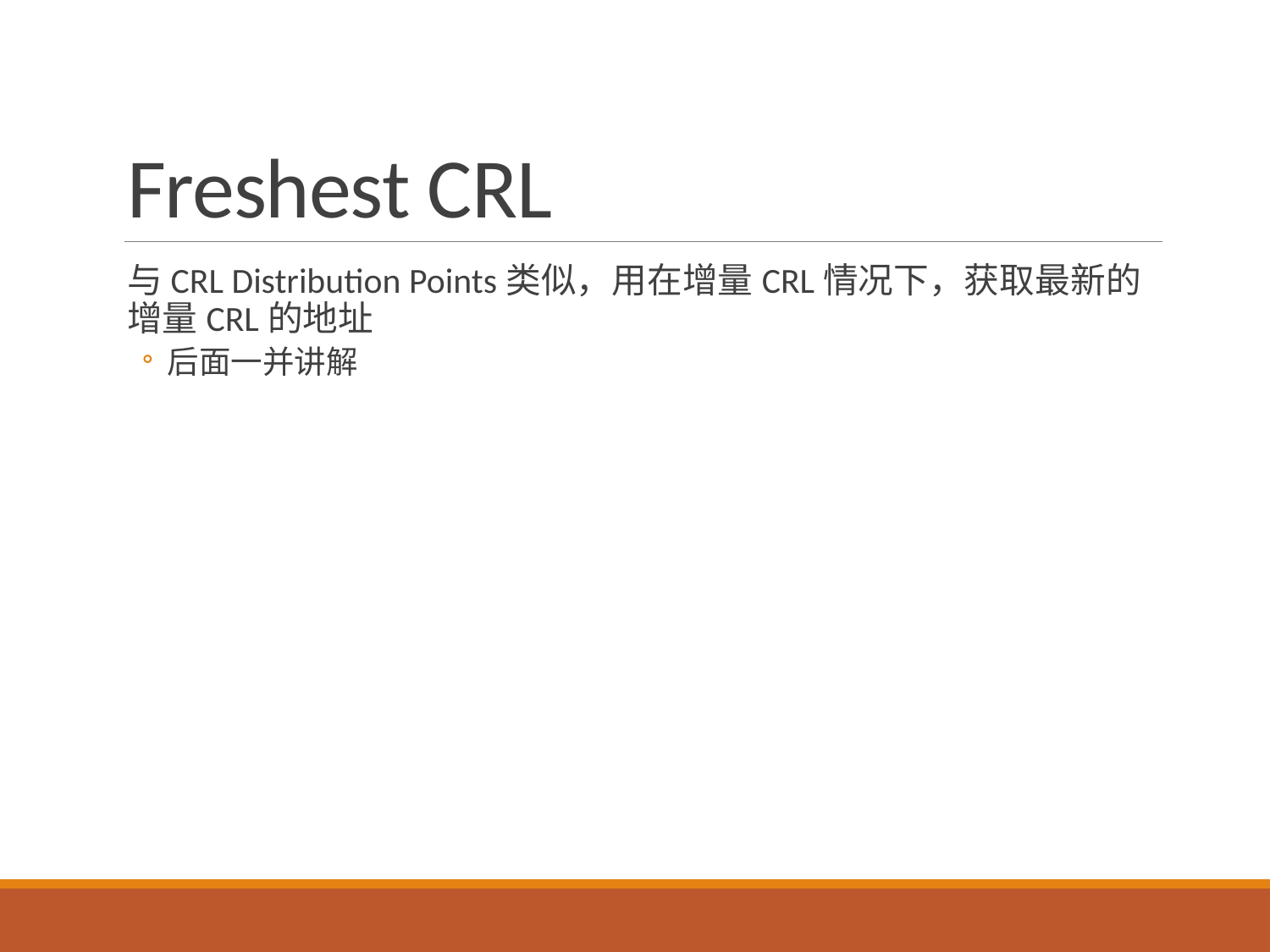

# Freshest CRL
与CRL Distribution Points类似，用在增量CRL情况下，获取最新的增量CRL的地址
后面一并讲解
120